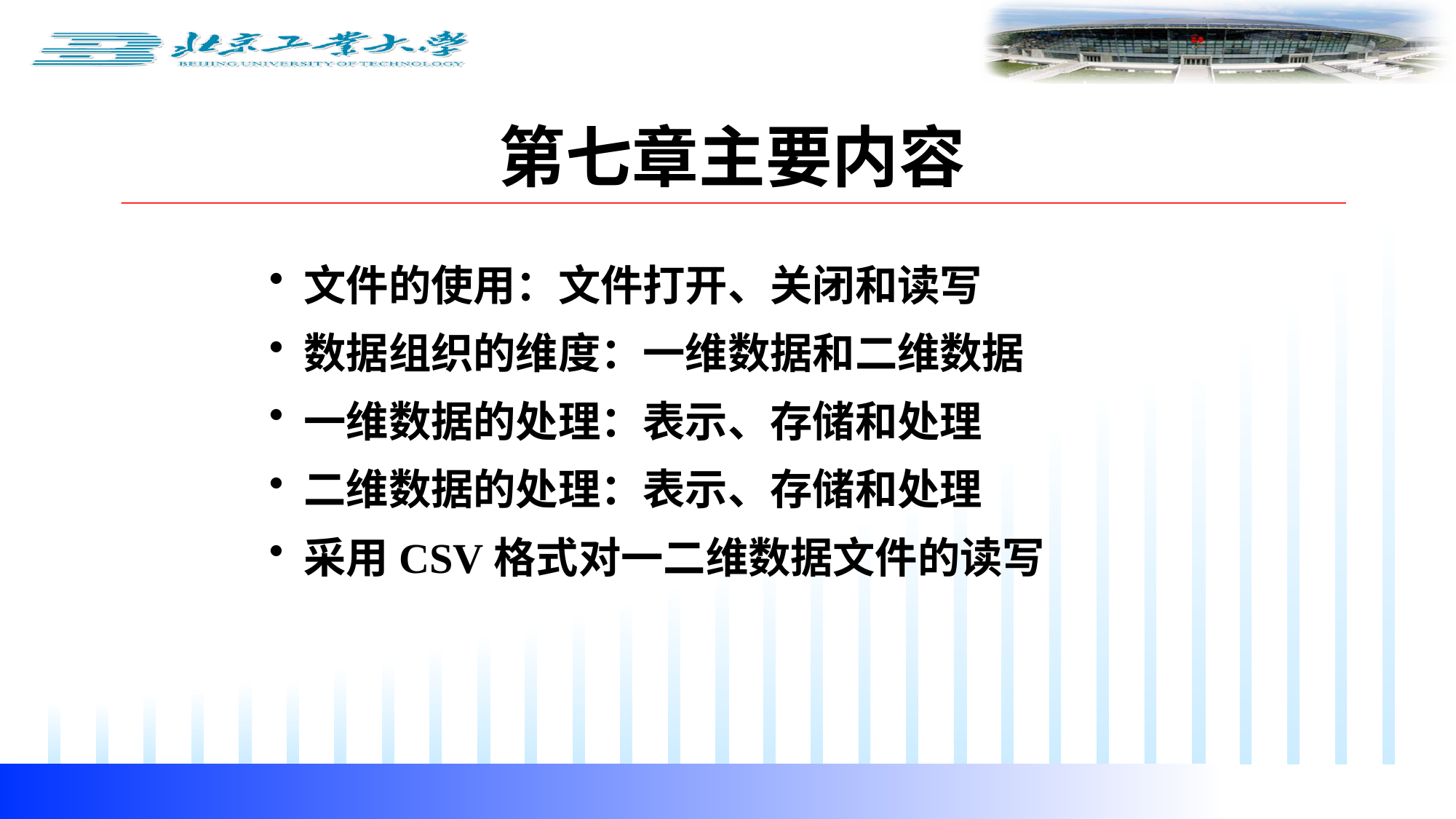

# 第七章主要内容
 文件的使用：文件打开、关闭和读写
 数据组织的维度：一维数据和二维数据
 一维数据的处理：表示、存储和处理
 二维数据的处理：表示、存储和处理
 采用CSV格式对一二维数据文件的读写